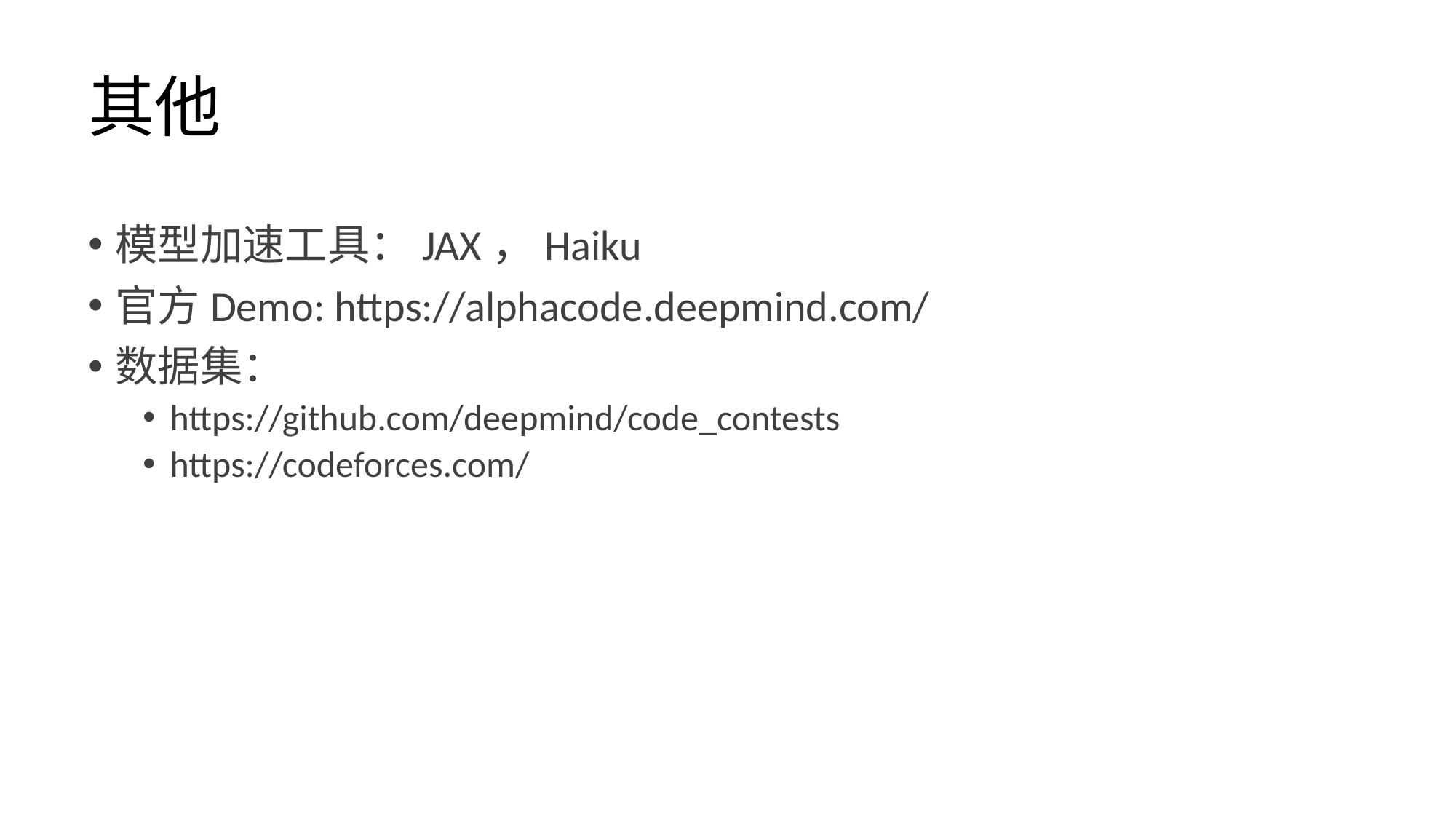

# 其他
模型加速工具：JAX，Haiku
官方Demo: https://alphacode.deepmind.com/
数据集：
https://github.com/deepmind/code_contests
https://codeforces.com/